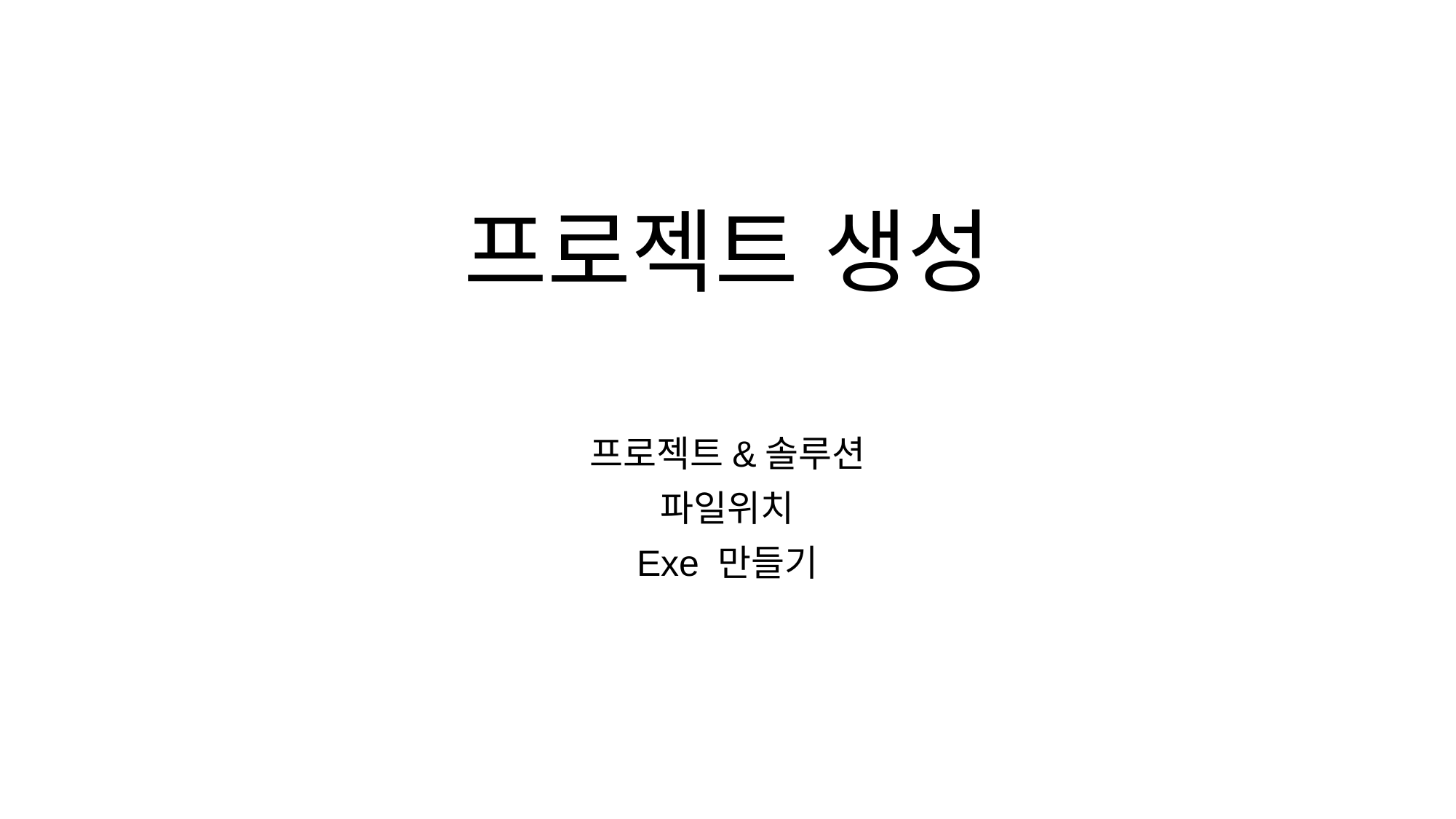

# 프로젝트 생성
프로젝트&솔루션
파일위치
Exe 만들기